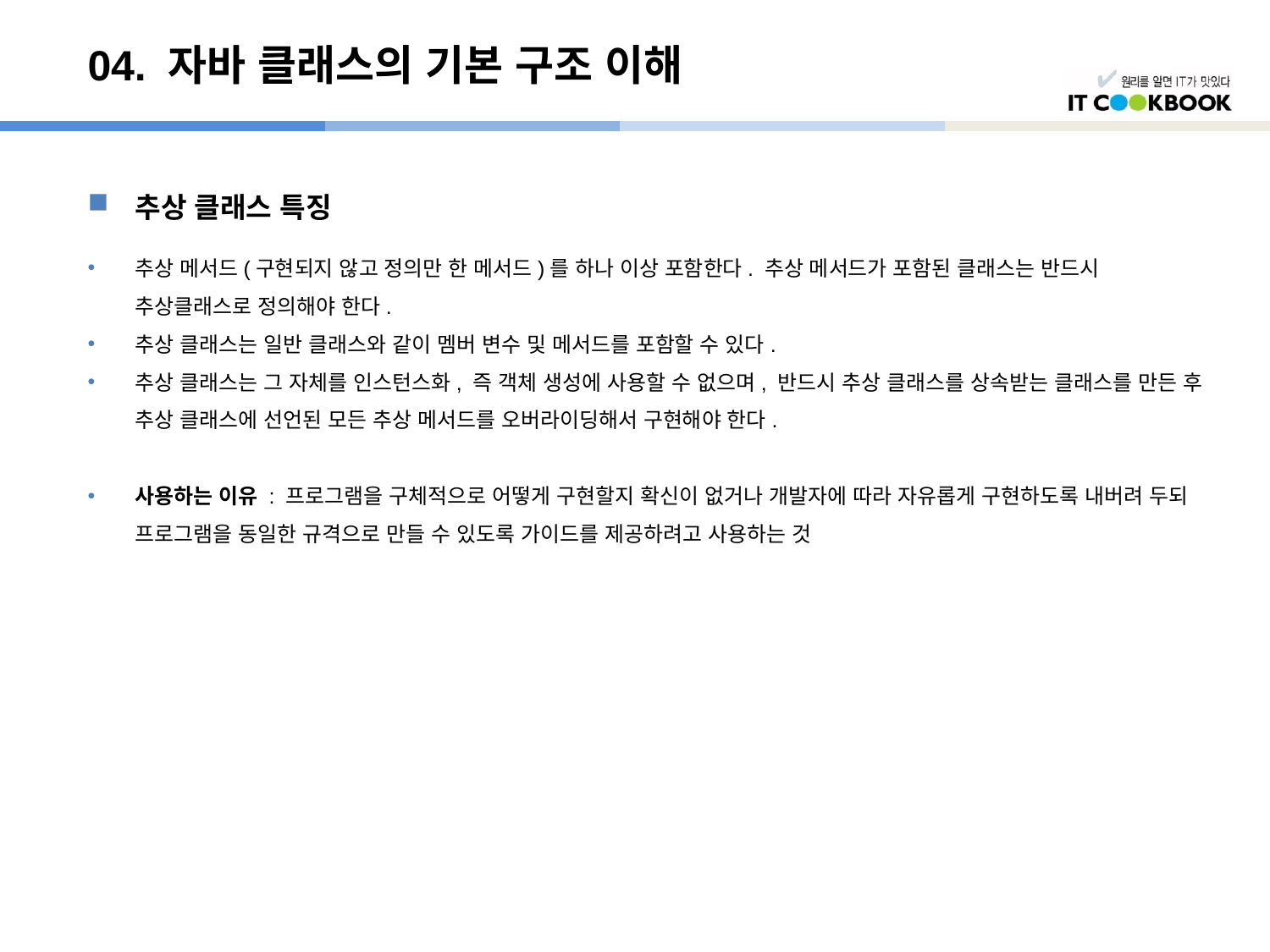

# 04. 자바 클래스의 기본 구조 이해
추상 클래스 특징
추상 메서드(구현되지 않고 정의만 한 메서드)를 하나 이상 포함한다. 추상 메서드가 포함된 클래스는 반드시 추상클래스로 정의해야 한다.
추상 클래스는 일반 클래스와 같이 멤버 변수 및 메서드를 포함할 수 있다.
추상 클래스는 그 자체를 인스턴스화, 즉 객체 생성에 사용할 수 없으며, 반드시 추상 클래스를 상속받는 클래스를 만든 후 추상 클래스에 선언된 모든 추상 메서드를 오버라이딩해서 구현해야 한다.

사용하는 이유 : 프로그램을 구체적으로 어떻게 구현할지 확신이 없거나 개발자에 따라 자유롭게 구현하도록 내버려 두되 프로그램을 동일한 규격으로 만들 수 있도록 가이드를 제공하려고 사용하는 것